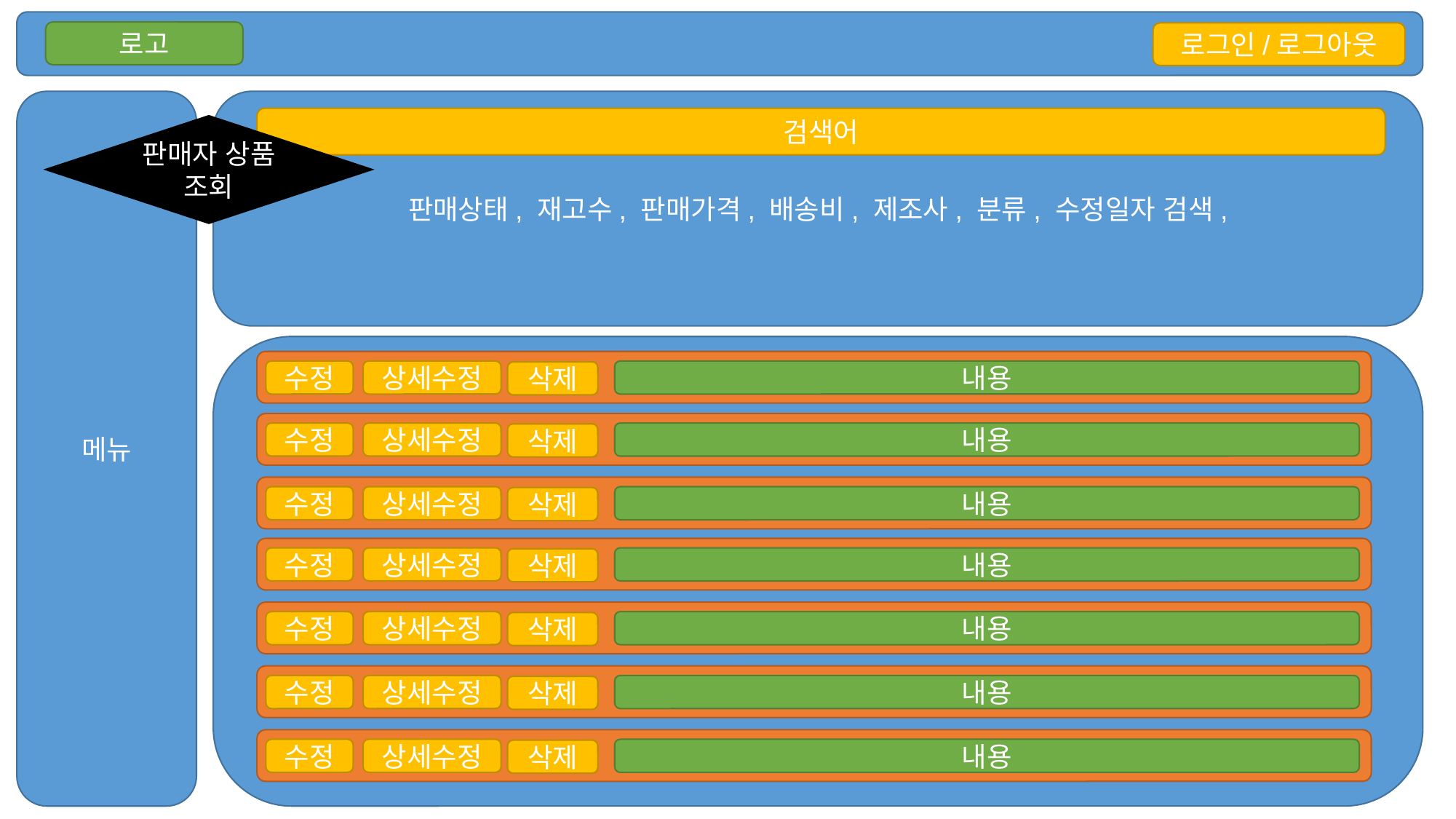

로고
로그인/로그아웃
메뉴
판매상태, 재고수, 판매가격, 배송비, 제조사, 분류, 수정일자 검색,
검색어
판매자 상품 조회
상품 테이블

수정
상세수정
내용
삭제

수정
상세수정
내용
삭제

수정
상세수정
내용
삭제

수정
상세수정
내용
삭제

수정
상세수정
내용
삭제

수정
상세수정
내용
삭제

수정
상세수정
내용
삭제